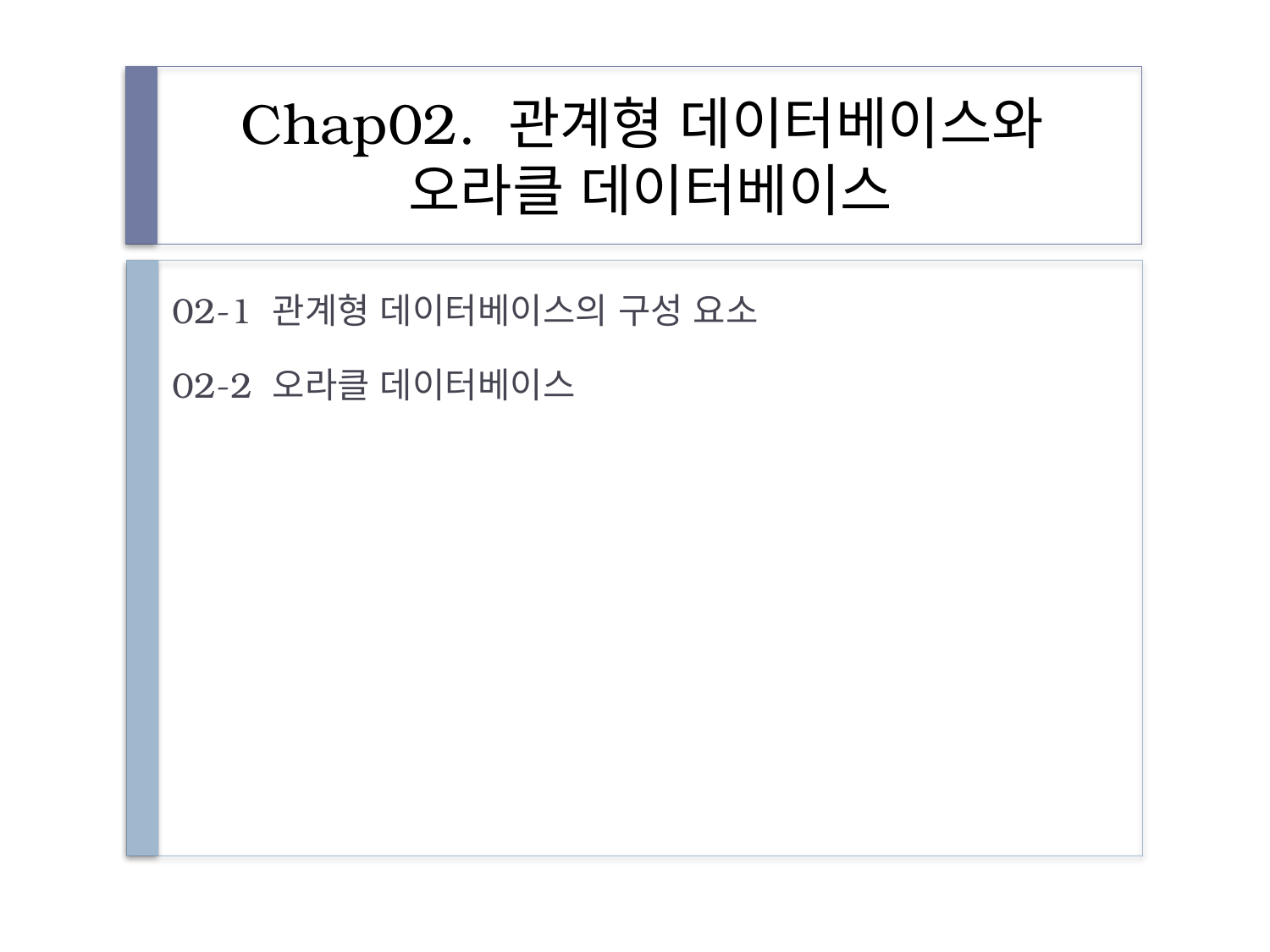

# Chap02. 관계형 데이터베이스와 오라클 데이터베이스
02-1 관계형 데이터베이스의 구성 요소
02-2 오라클 데이터베이스